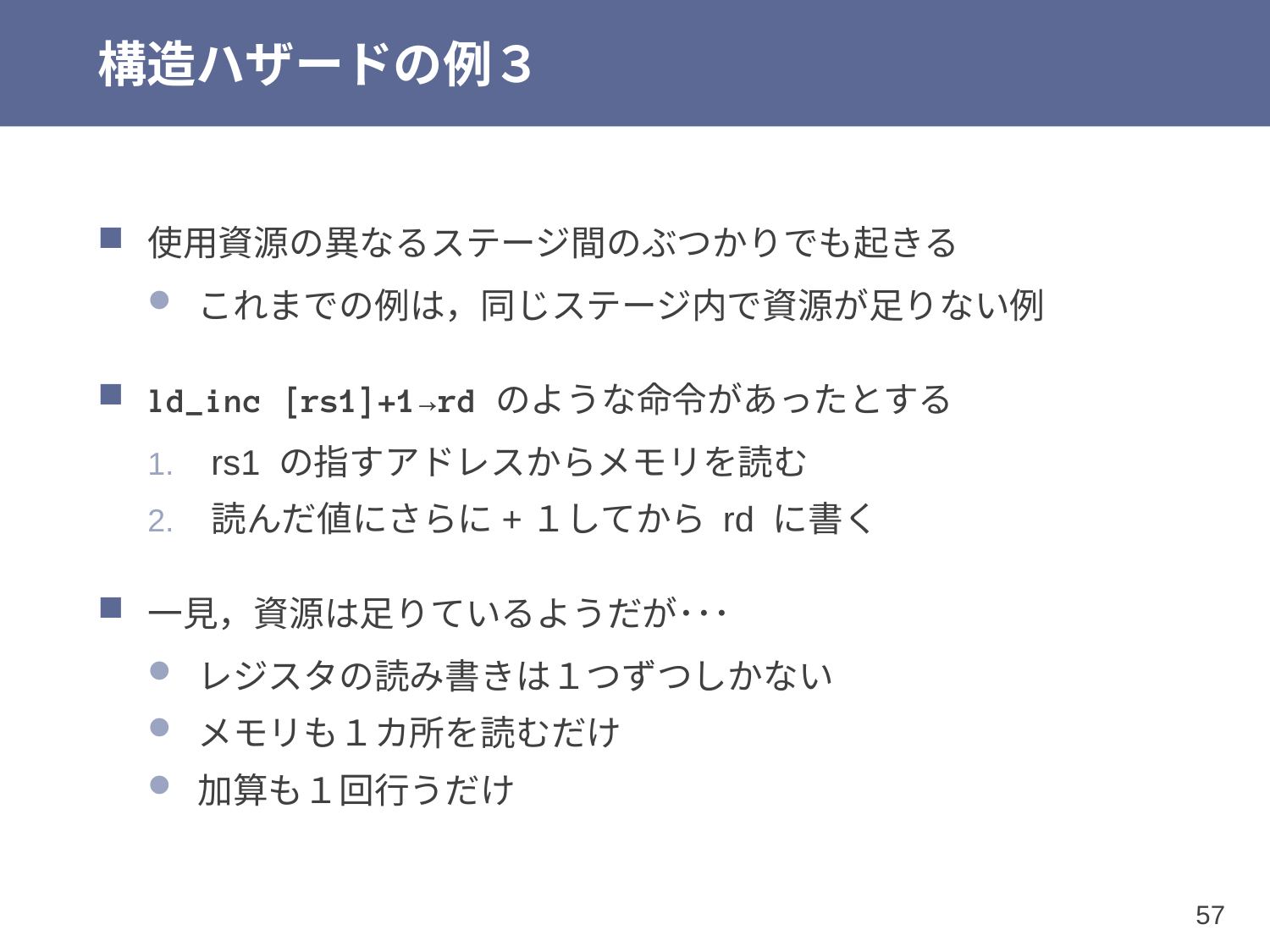

# 構造ハザードの例３
使用資源の異なるステージ間のぶつかりでも起きる
これまでの例は，同じステージ内で資源が足りない例
ld_inc [rs1]+1→rd のような命令があったとする
rs1 の指すアドレスからメモリを読む
読んだ値にさらに+１してから rd に書く
一見，資源は足りているようだが･･･
レジスタの読み書きは１つずつしかない
メモリも１カ所を読むだけ
加算も１回行うだけ